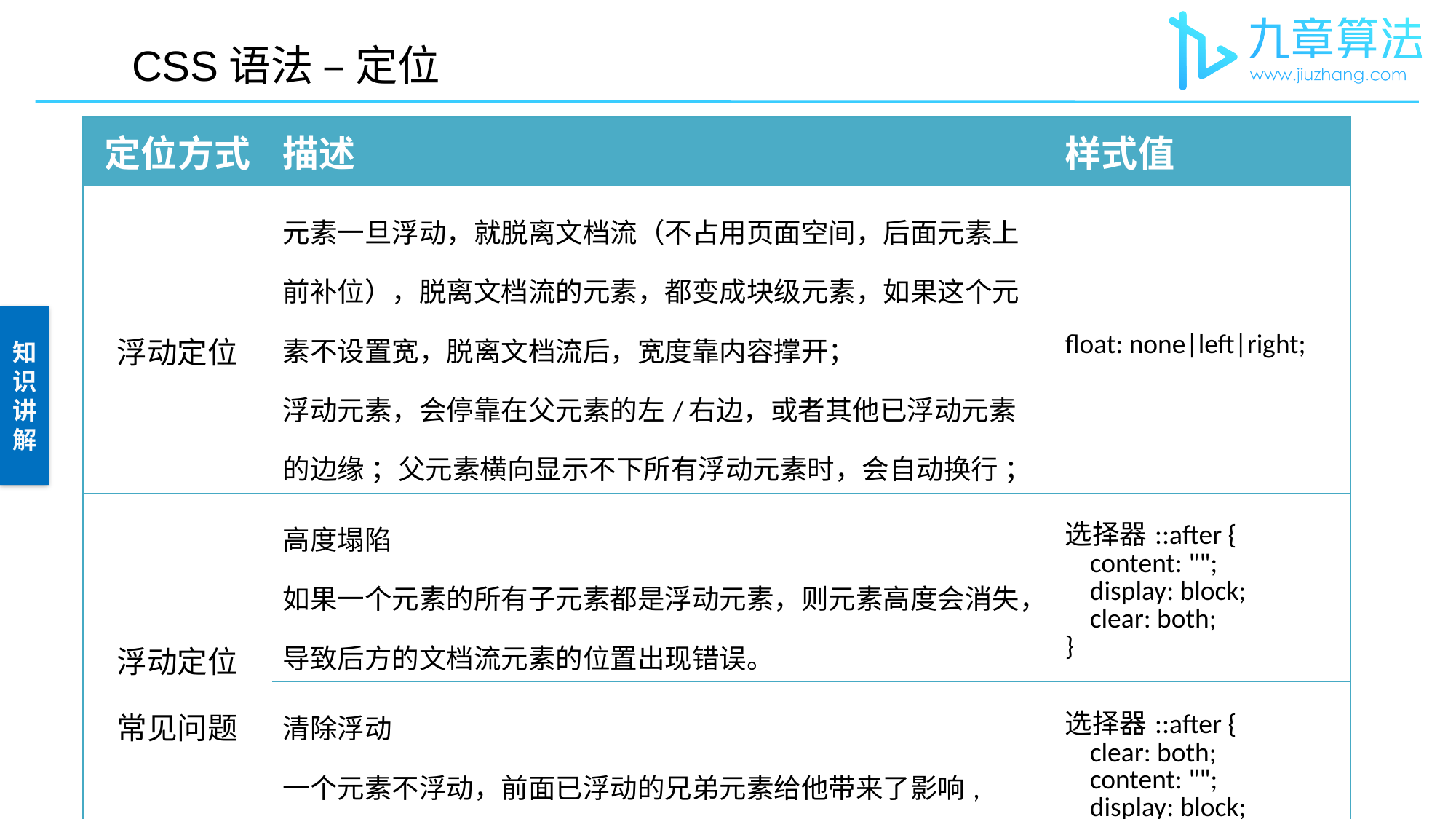

CSS语法 – 定位
| 定位方式 | 描述 | 样式值 |
| --- | --- | --- |
| 浮动定位 | 元素一旦浮动，就脱离文档流（不占用页面空间，后面元素上前补位），脱离文档流的元素，都变成块级元素，如果这个元素不设置宽，脱离文档流后，宽度靠内容撑开； 浮动元素，会停靠在父元素的左/右边，或者其他已浮动元素的边缘 ；父元素横向显示不下所有浮动元素时，会自动换行 ； | float: none|left|right; |
| 浮动定位 常见问题 | 高度塌陷 如果一个元素的所有子元素都是浮动元素，则元素高度会消失， 导致后方的文档流元素的位置出现错误。 | 选择器::after { content: ""; display: block; clear: both; } |
|  | 清除浮动 一个元素不浮动，前面已浮动的兄弟元素给他带来了影响, 此时，需要清除浮动。 | 选择器::after { clear: both; content: ""; display: block; } |